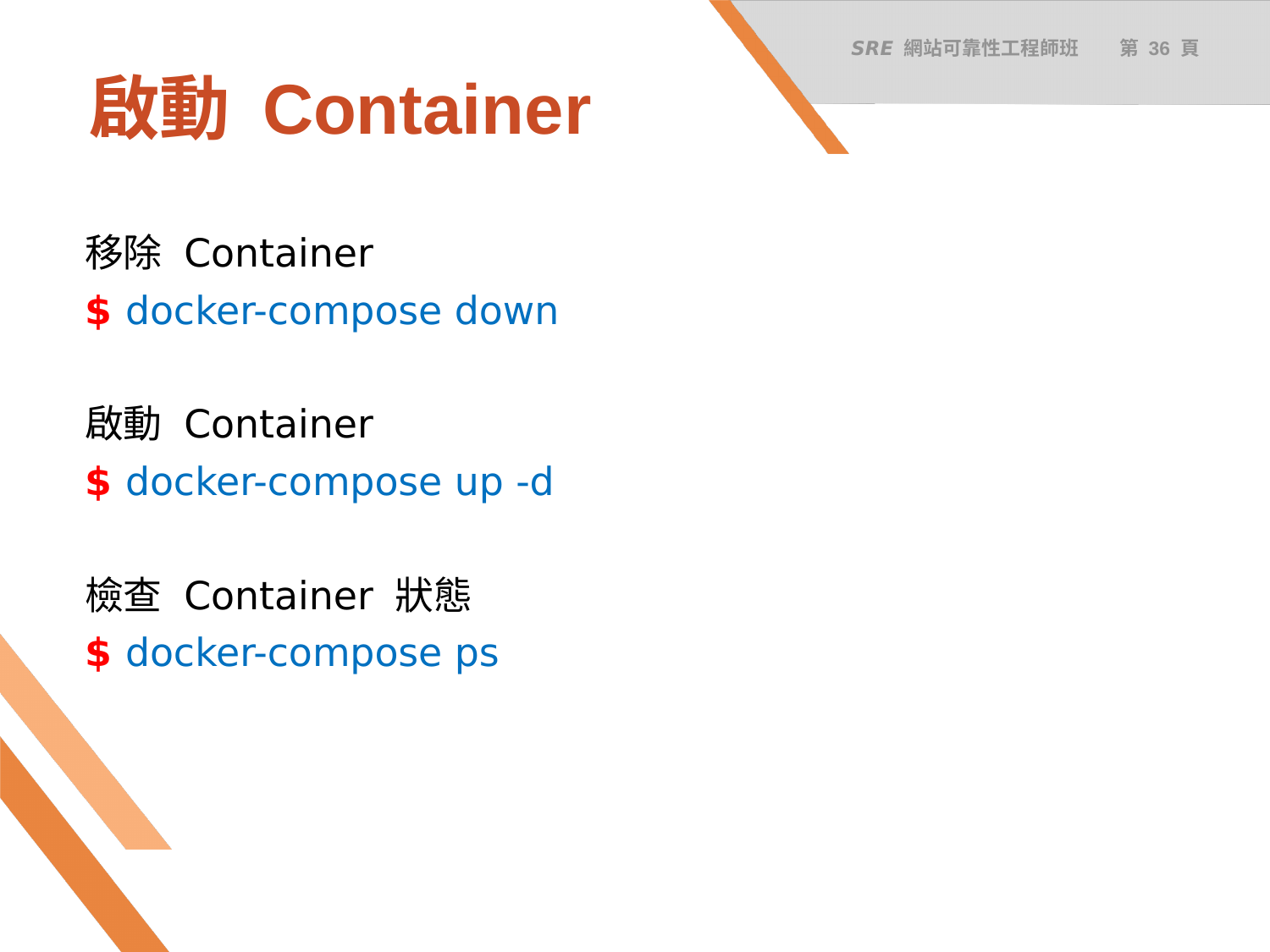

SRE 網站可靠性工程師班
第 36 頁
# 啟動 Container
移除 Container
$ docker-compose down

啟動 Container
$ docker-compose up -d

檢查 Container 狀態
$ docker-compose ps